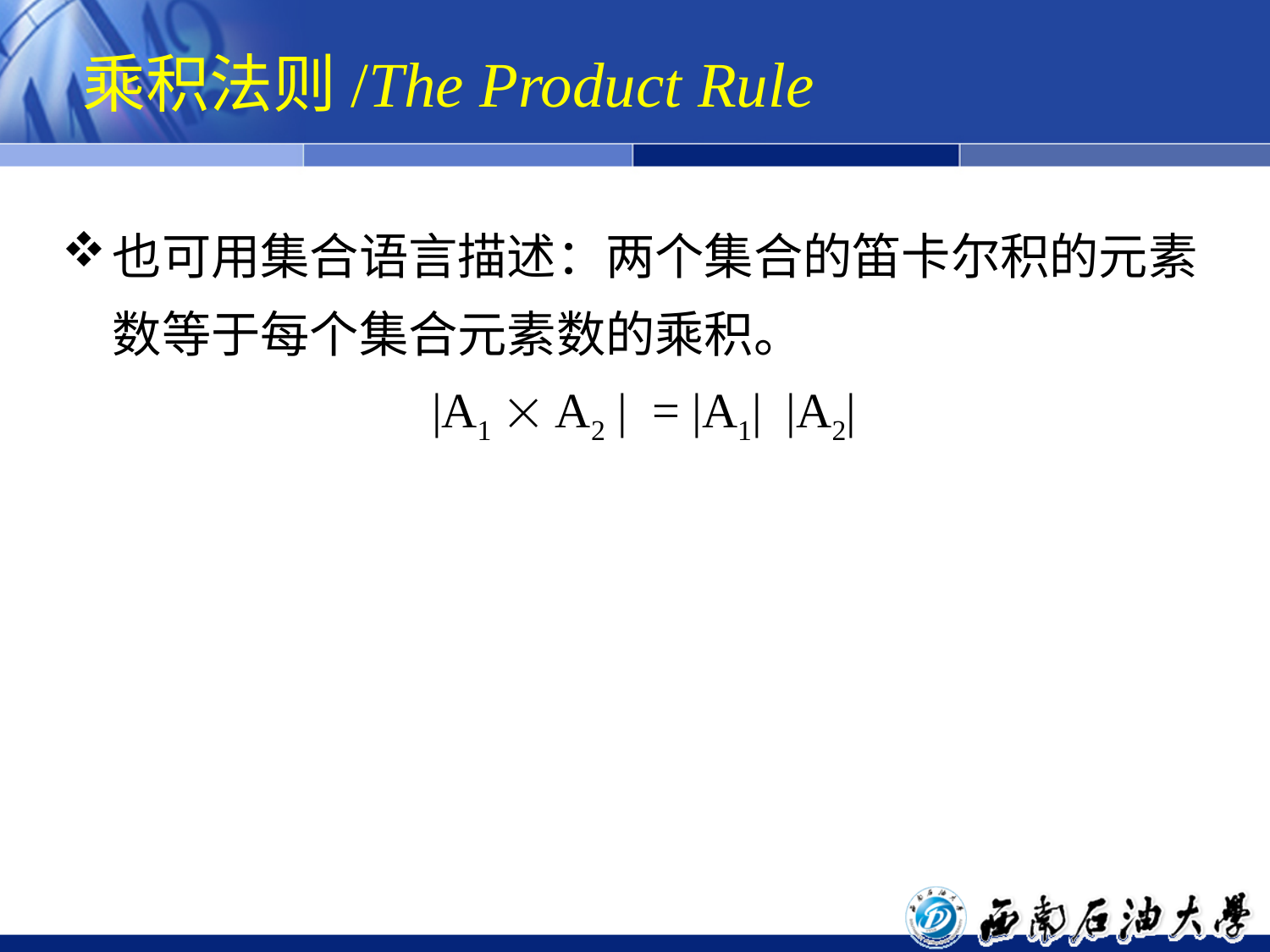

# 乘积法则/The Product Rule
也可用集合语言描述：两个集合的笛卡尔积的元素数等于每个集合元素数的乘积。
|A1 × A2 |  = |A1|  |A2|